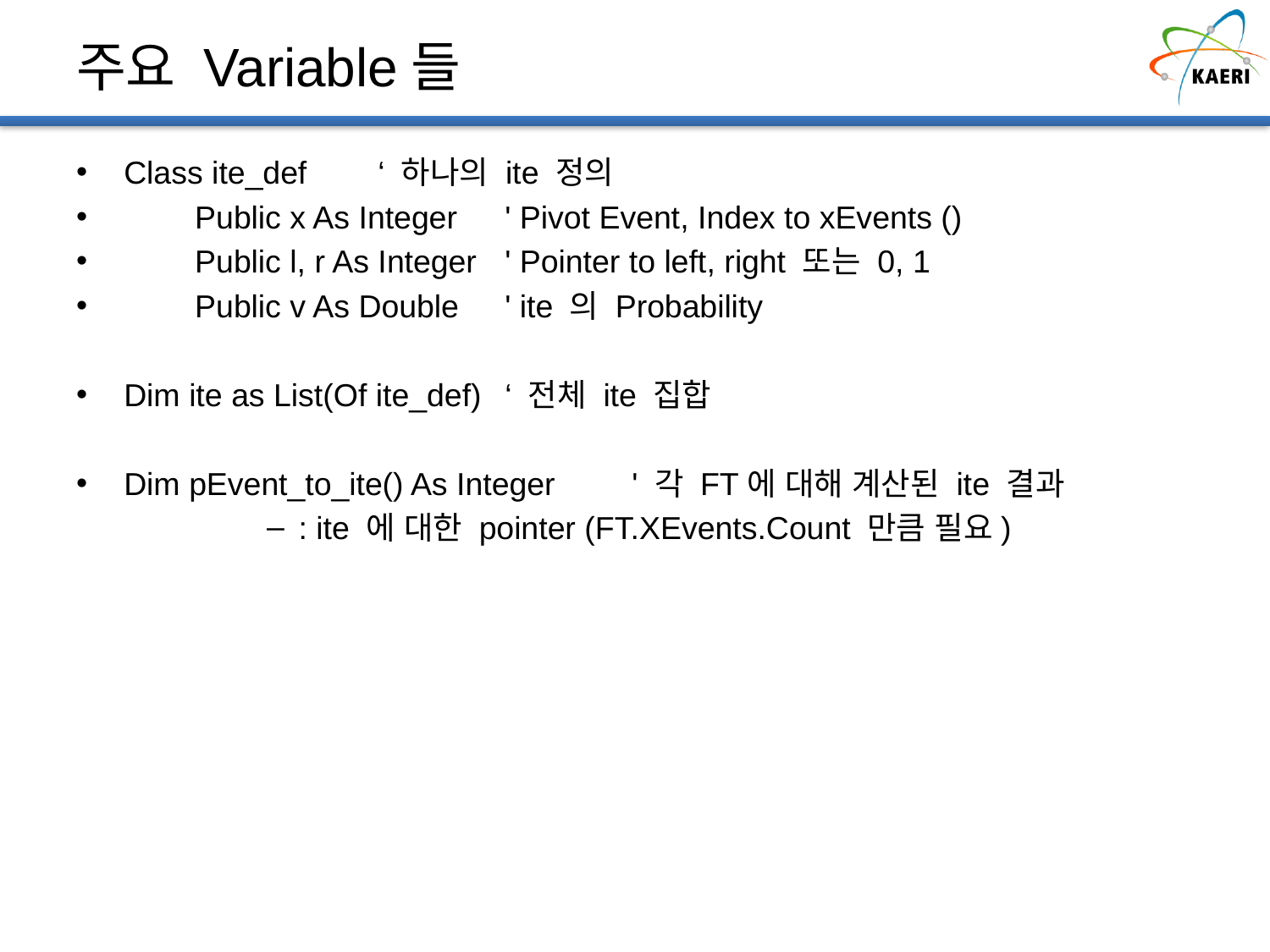

# 주요 Variable들
Class ite_def	‘ 하나의 ite 정의
        Public x As Integer    	' Pivot Event, Index to xEvents ()
        Public l, r As Integer 	' Pointer to left, right 또는 0, 1
        Public v As Double     	' ite 의 Probability

Dim ite as List(Of ite_def)	‘ 전체 ite 집합

Dim pEvent_to_ite() As Integer	' 각 FT에 대해 계산된 ite 결과
: ite 에 대한 pointer (FT.XEvents.Count 만큼 필요)